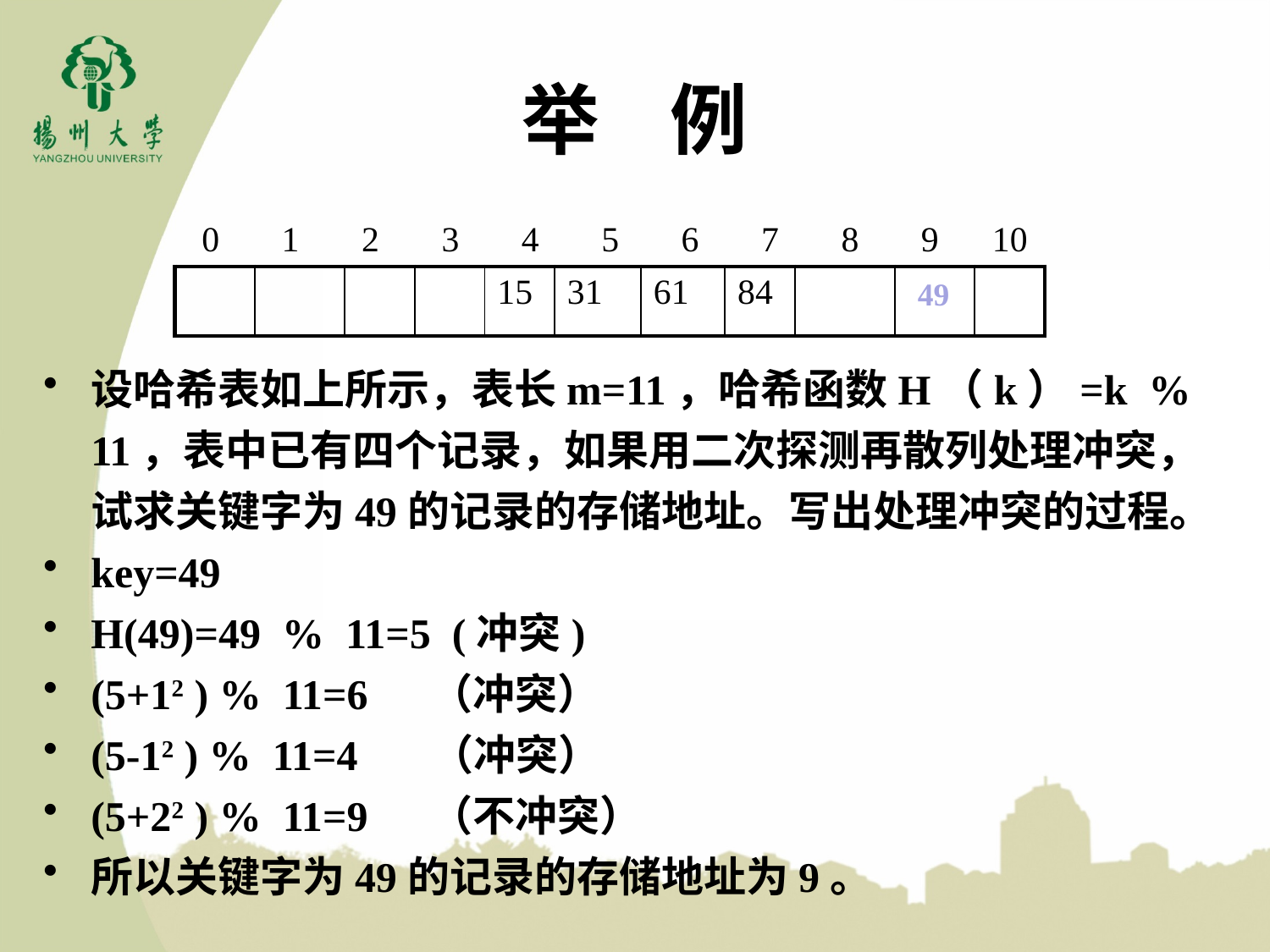

# 举    例
     0       1       2       3       4       5       6       7       8       9      10
|  |  |  |  | 15 | 31 | 61 | 84 |  |  |  |
| --- | --- | --- | --- | --- | --- | --- | --- | --- | --- | --- |
49
设哈希表如上所示，表长m=11，哈希函数H（k）=k  %  11，表中已有四个记录，如果用二次探测再散列处理冲突，试求关键字为49的记录的存储地址。写出处理冲突的过程。
key=49
H(49)=49  %  11=5  (冲突)
(5+12 ) %  11=6     （冲突）
(5-12 ) %  11=4      （冲突）
(5+22 ) %  11=9     （不冲突）
所以关键字为49的记录的存储地址为9。
64